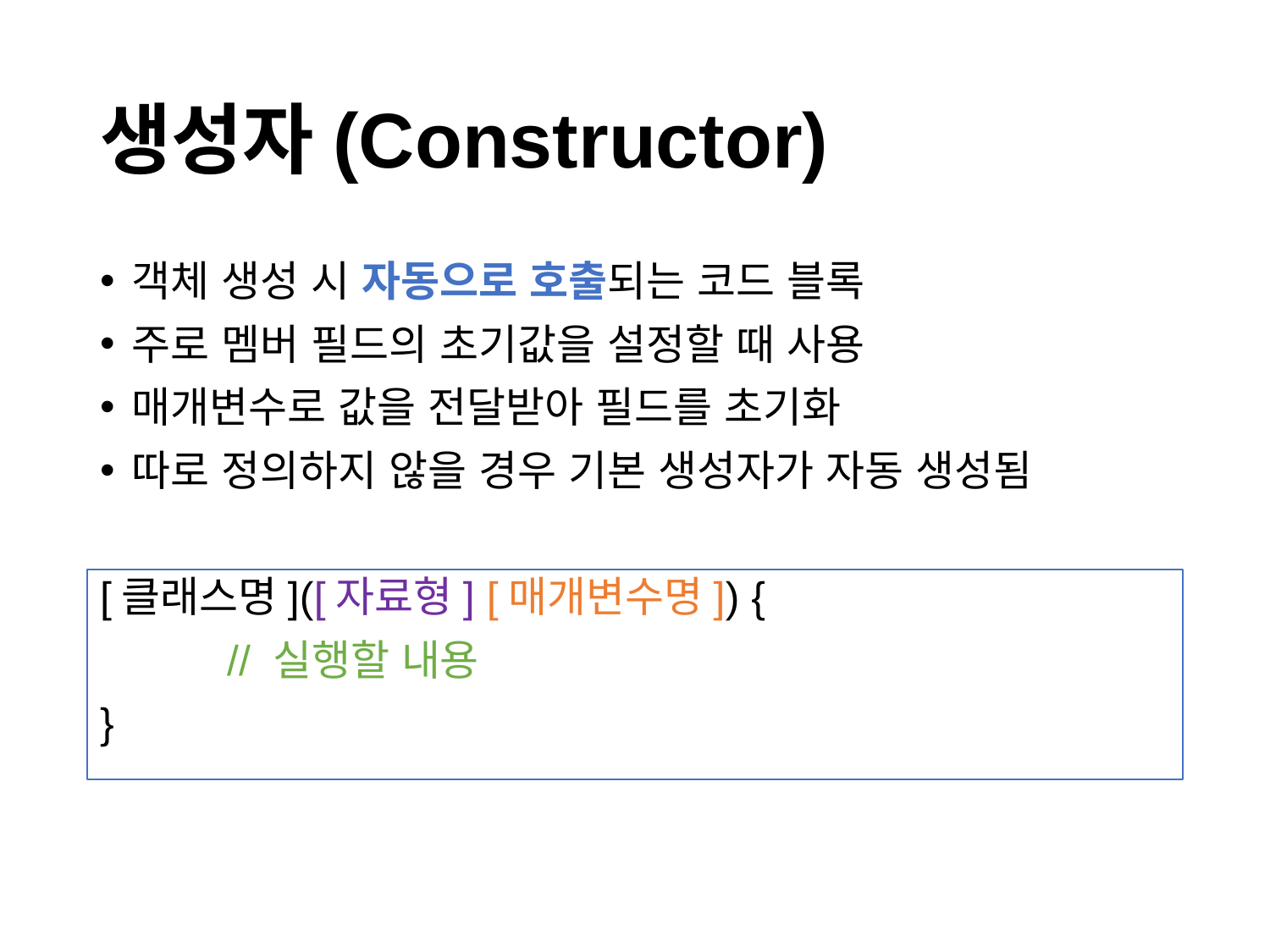

# 생성자(Constructor)
객체 생성 시 자동으로 호출되는 코드 블록
주로 멤버 필드의 초기값을 설정할 때 사용
매개변수로 값을 전달받아 필드를 초기화
따로 정의하지 않을 경우 기본 생성자가 자동 생성됨
[클래스명]([자료형] [매개변수명]) {
	// 실행할 내용
}